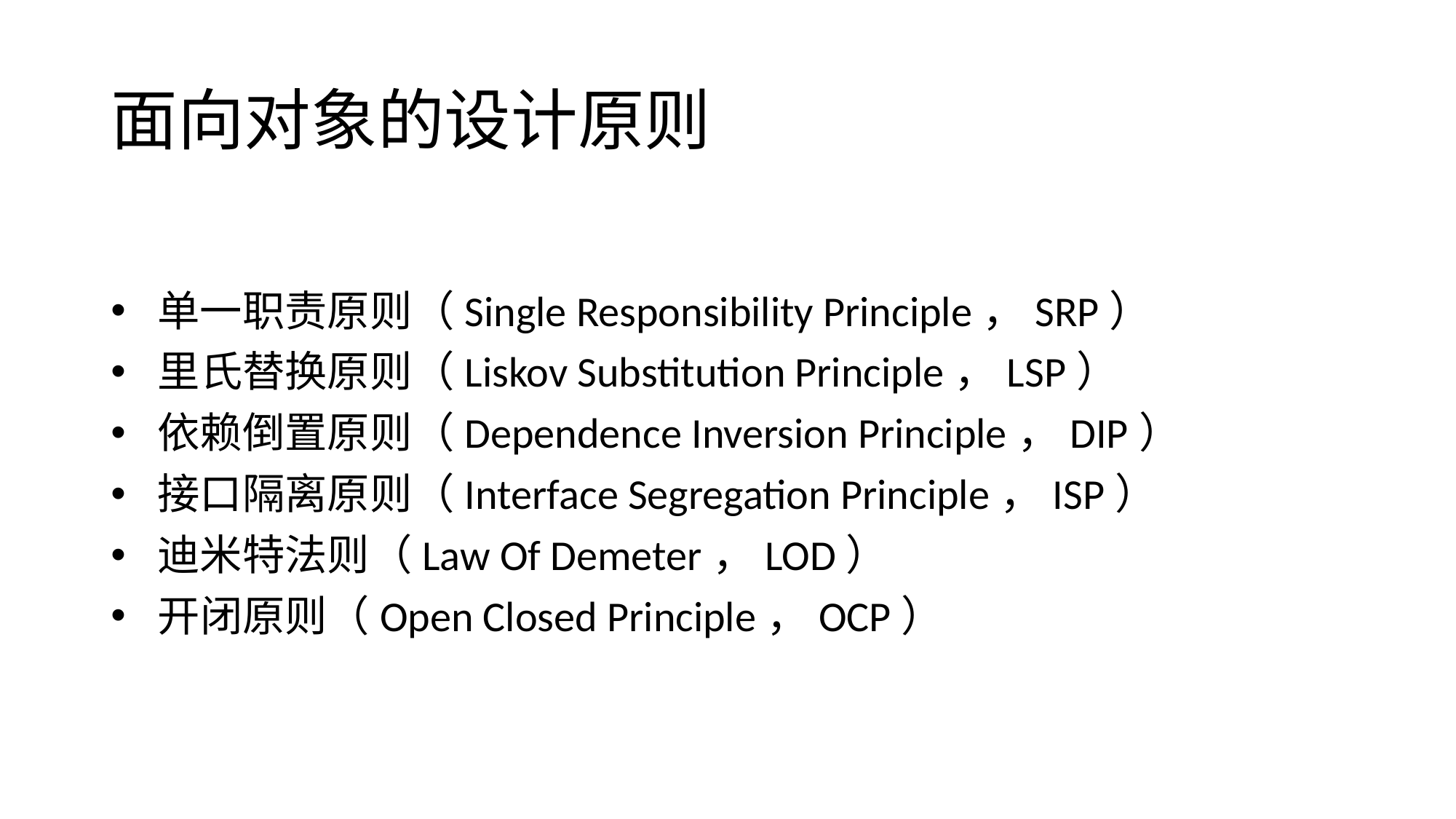

# 面向对象的设计原则

 单一职责原则（Single Responsibility Principle，SRP）
 里氏替换原则（Liskov Substitution Principle，LSP）
 依赖倒置原则（Dependence Inversion Principle，DIP）
 接口隔离原则（Interface Segregation Principle，ISP）
 迪米特法则（Law Of Demeter，LOD）
 开闭原则（Open Closed Principle，OCP）